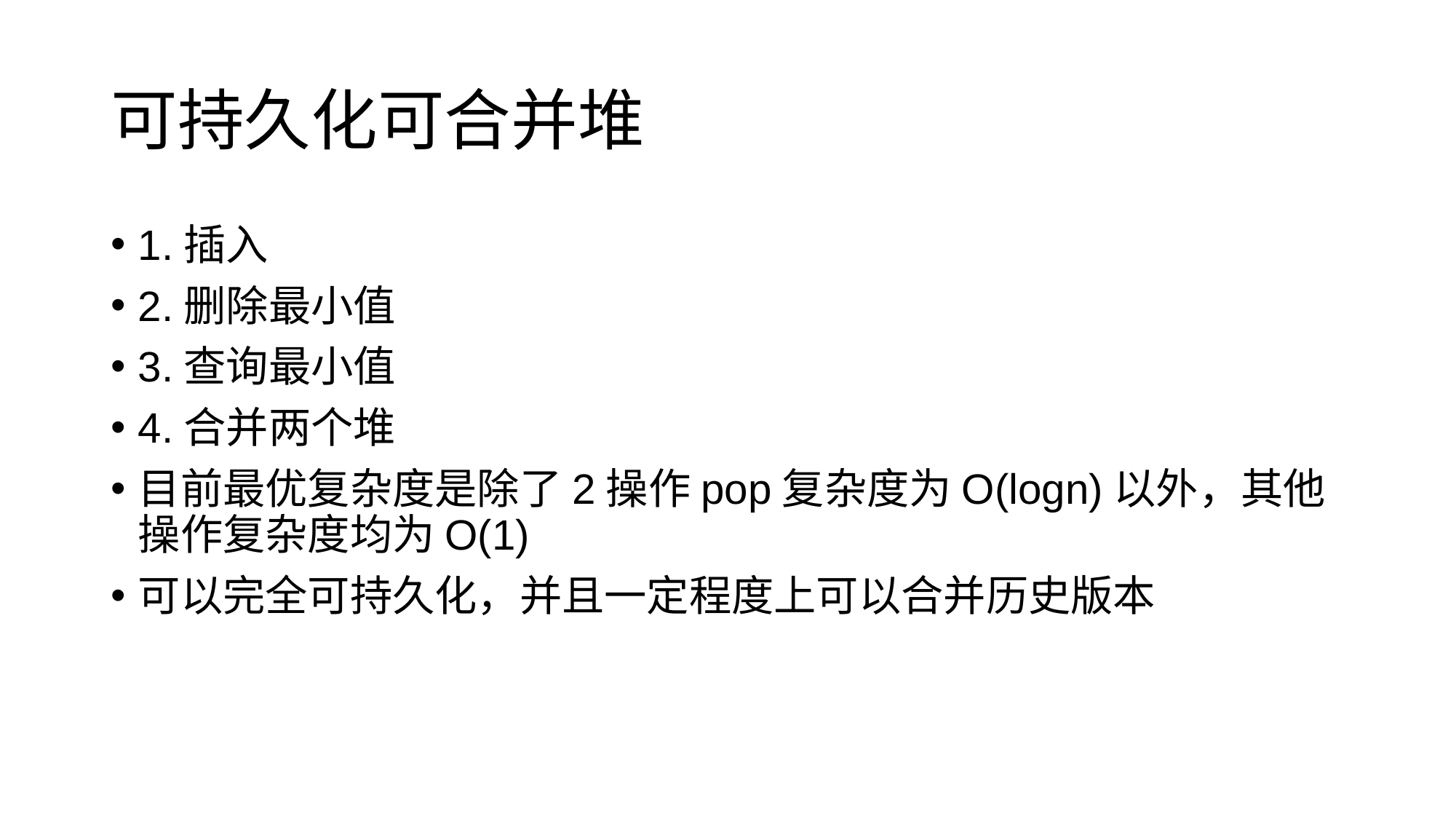

# 可持久化可合并堆
1.插入
2.删除最小值
3.查询最小值
4.合并两个堆
目前最优复杂度是除了2操作pop复杂度为O(logn)以外，其他操作复杂度均为O(1)
可以完全可持久化，并且一定程度上可以合并历史版本